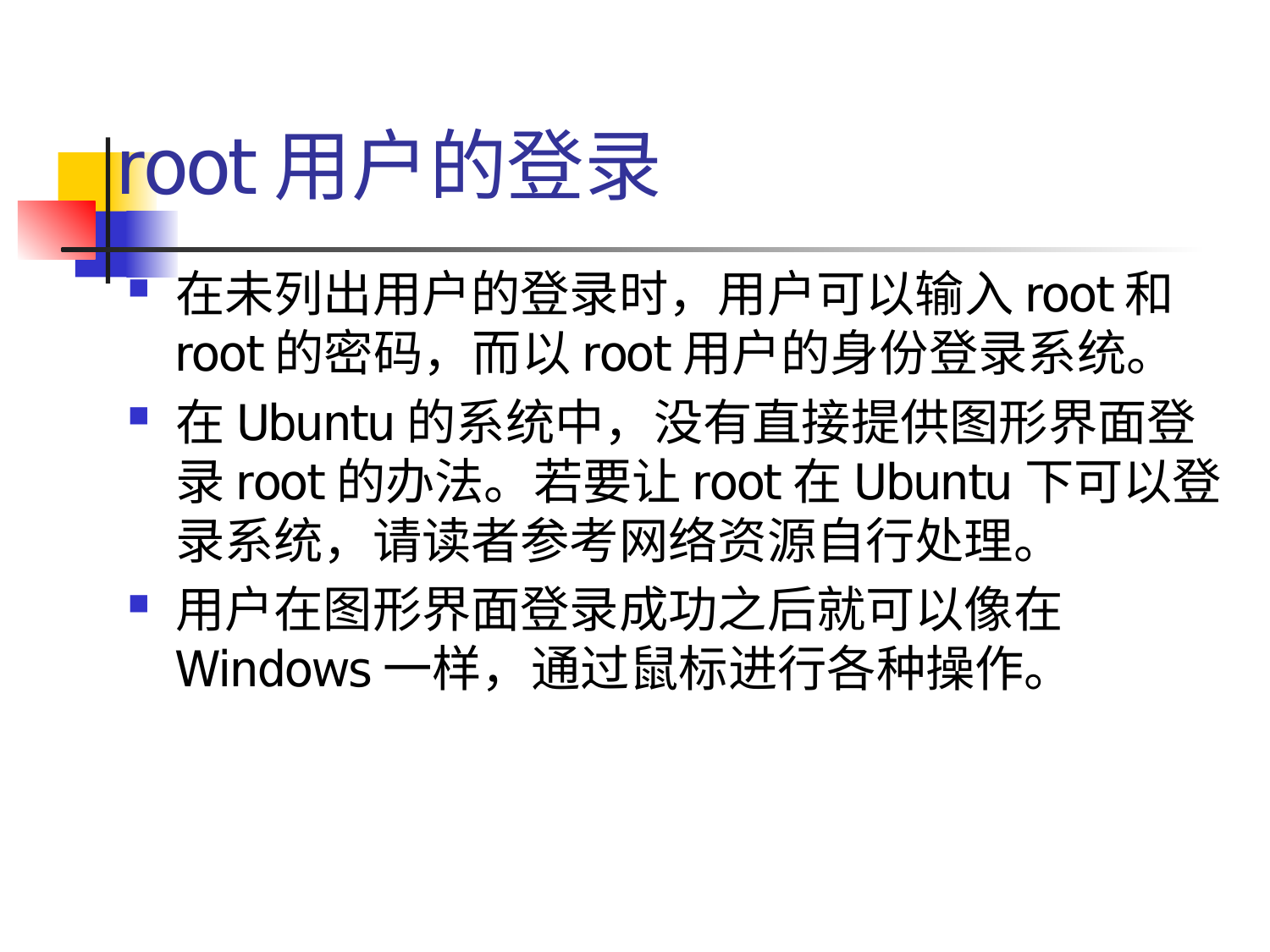

# root用户的登录
在未列出用户的登录时，用户可以输入root和root的密码，而以root用户的身份登录系统。
在Ubuntu的系统中，没有直接提供图形界面登录root的办法。若要让root在Ubuntu下可以登录系统，请读者参考网络资源自行处理。
用户在图形界面登录成功之后就可以像在Windows一样，通过鼠标进行各种操作。